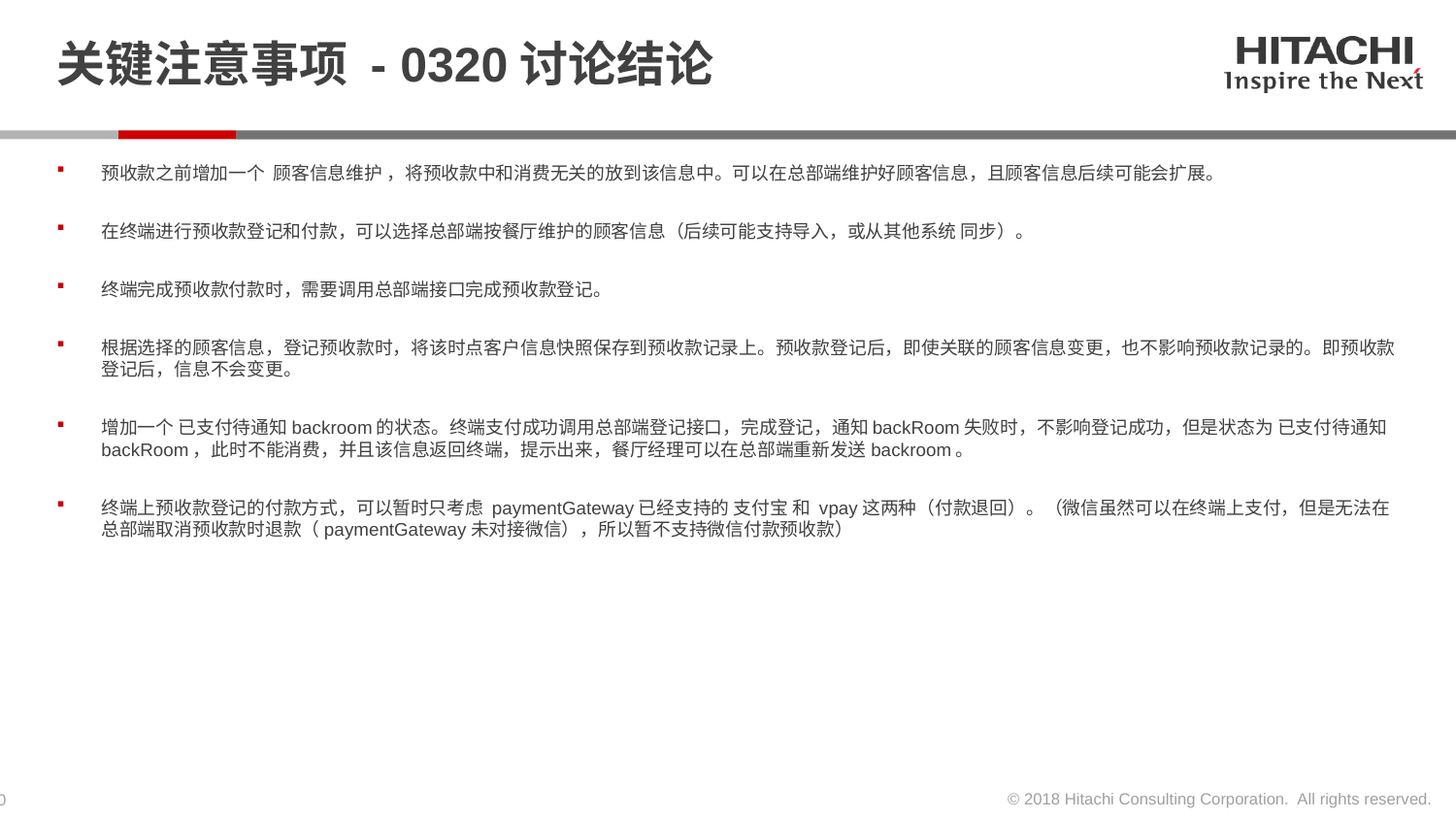

# 关键注意事项 - 0320讨论结论
预收款之前增加一个  顾客信息维护 ，将预收款中和消费无关的放到该信息中。可以在总部端维护好顾客信息，且顾客信息后续可能会扩展。
在终端进行预收款登记和付款，可以选择总部端按餐厅维护的顾客信息（后续可能支持导入，或从其他系统 同步）。
终端完成预收款付款时，需要调用总部端接口完成预收款登记。
根据选择的顾客信息，登记预收款时，将该时点客户信息快照保存到预收款记录上。预收款登记后，即使关联的顾客信息变更，也不影响预收款记录的。即预收款登记后，信息不会变更。
增加一个 已支付待通知backroom的状态。终端支付成功调用总部端登记接口，完成登记，通知backRoom失败时，不影响登记成功，但是状态为 已支付待通知backRoom，此时不能消费，并且该信息返回终端，提示出来，餐厅经理可以在总部端重新发送backroom。
终端上预收款登记的付款方式，可以暂时只考虑 paymentGateway已经支持的 支付宝 和 vpay这两种（付款退回）。（微信虽然可以在终端上支付，但是无法在总部端取消预收款时退款（paymentGateway未对接微信），所以暂不支持微信付款预收款）